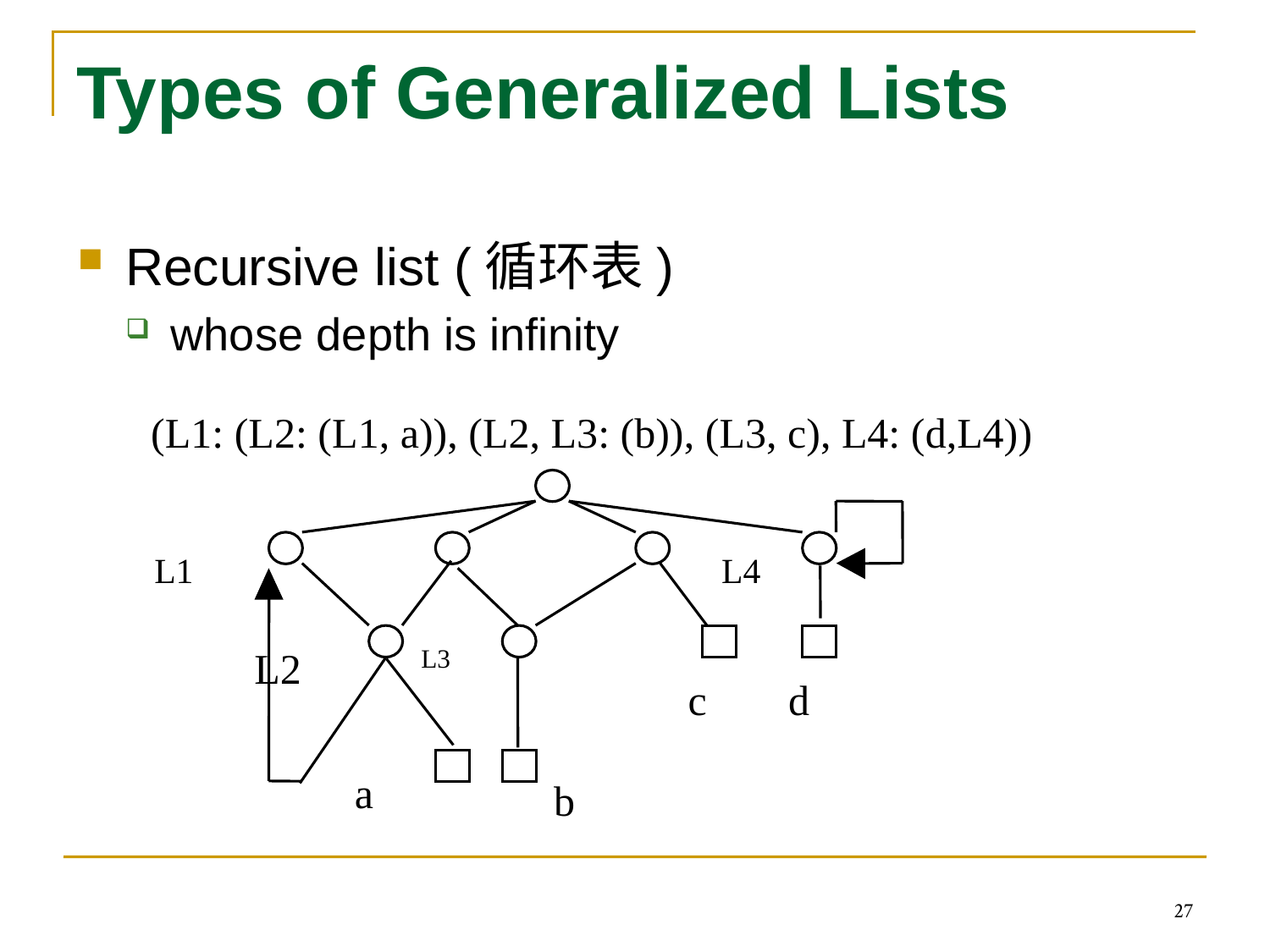

# Types of Generalized Lists
Recursive list (循环表)
whose depth is infinity
(L1: (L2: (L1, a)), (L2, L3: (b)), (L3, c), L4: (d,L4))

L1

L4

L2

L3

c
d

a
b

27